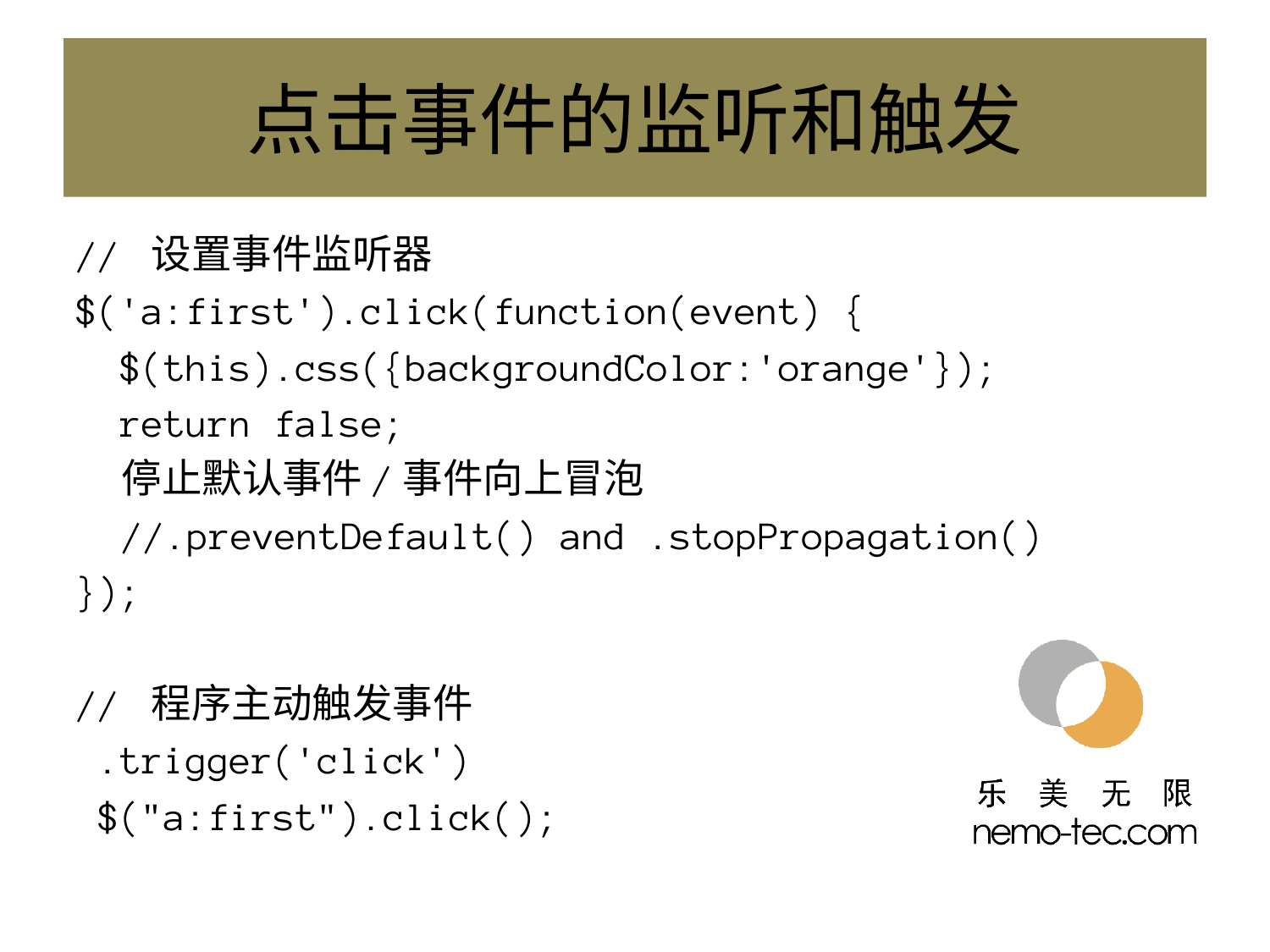

# 点击事件的监听和触发
// 设置事件监听器
$('a:first').click(function(event) {
  $(this).css({backgroundColor:'orange'});
  return false;
	停止默认事件/事件向上冒泡
	//.preventDefault() and .stopPropagation()
});

// 程序主动触发事件
 .trigger('click')
 $("a:first").click();